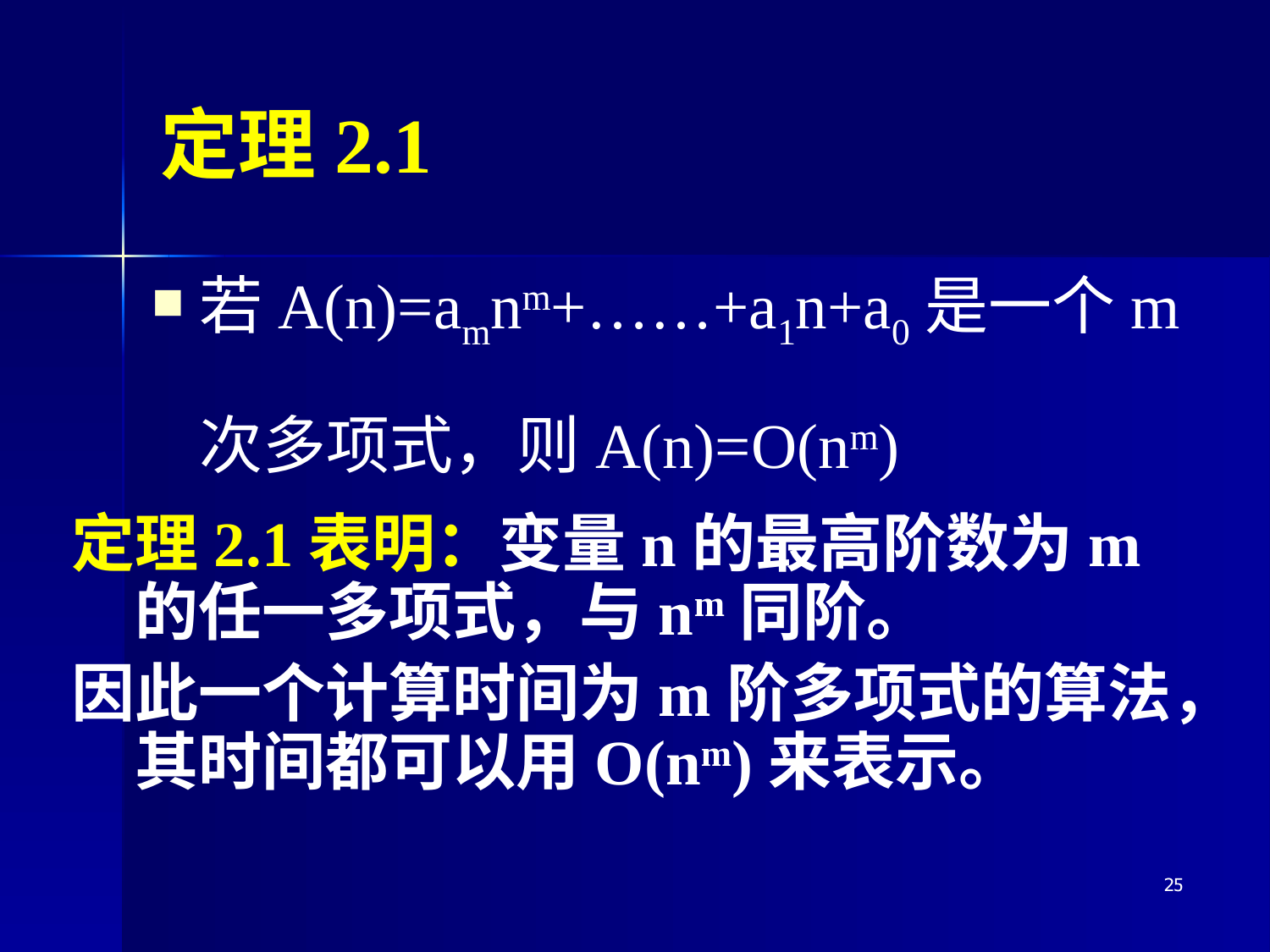

# 定理2.1
若A(n)=amnm+……+a1n+a0是一个m次多项式，则A(n)=O(nm)
定理2.1表明：变量n的最高阶数为m的任一多项式，与nm同阶。
因此一个计算时间为m阶多项式的算法，其时间都可以用O(nm)来表示。
25